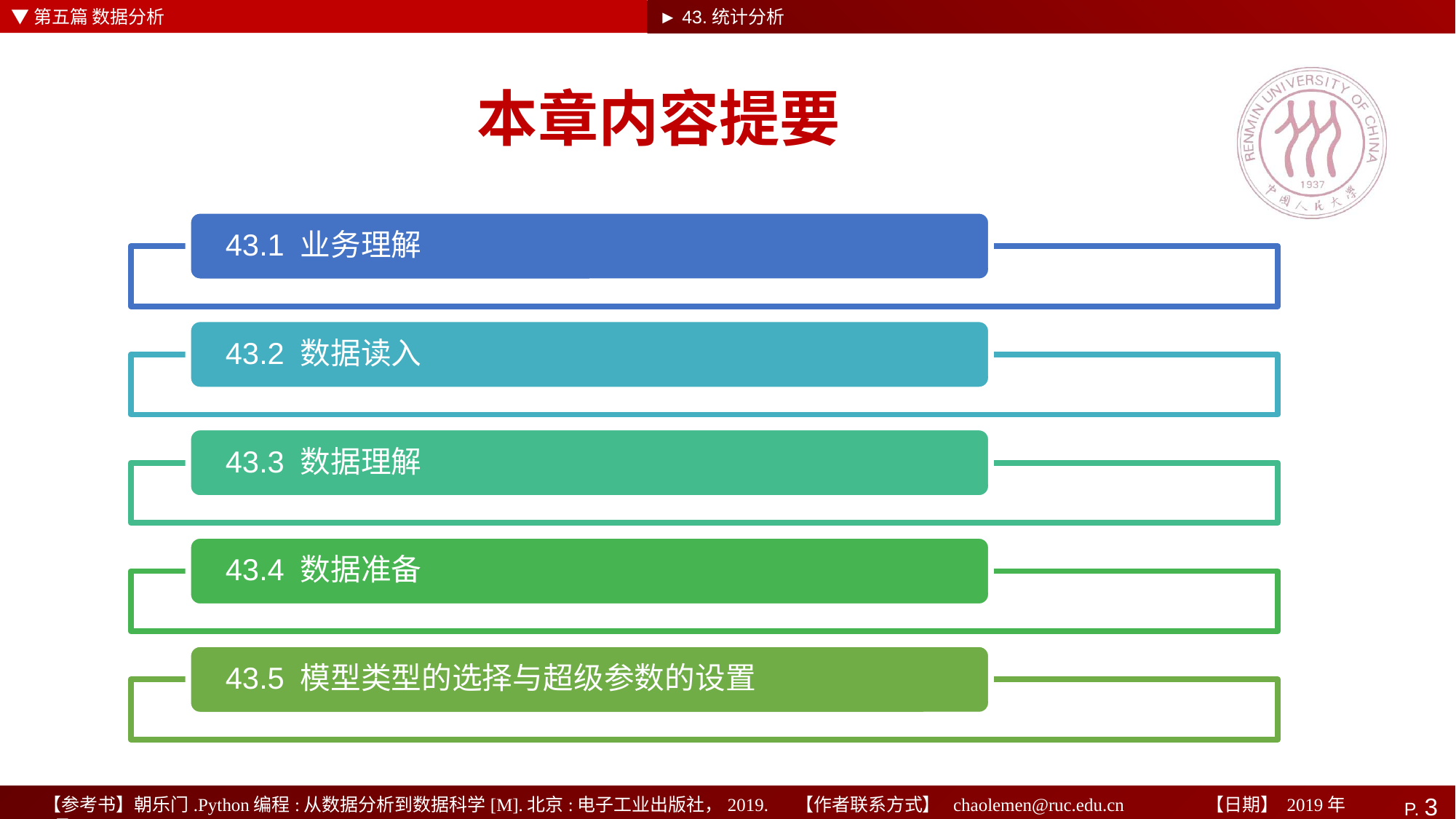

▼第五篇 数据分析
► 43.统计分析
# 本章内容提要
43.1 业务理解
43.2 数据读入
43.3 数据理解
43.4 数据准备
43.5 模型类型的选择与超级参数的设置